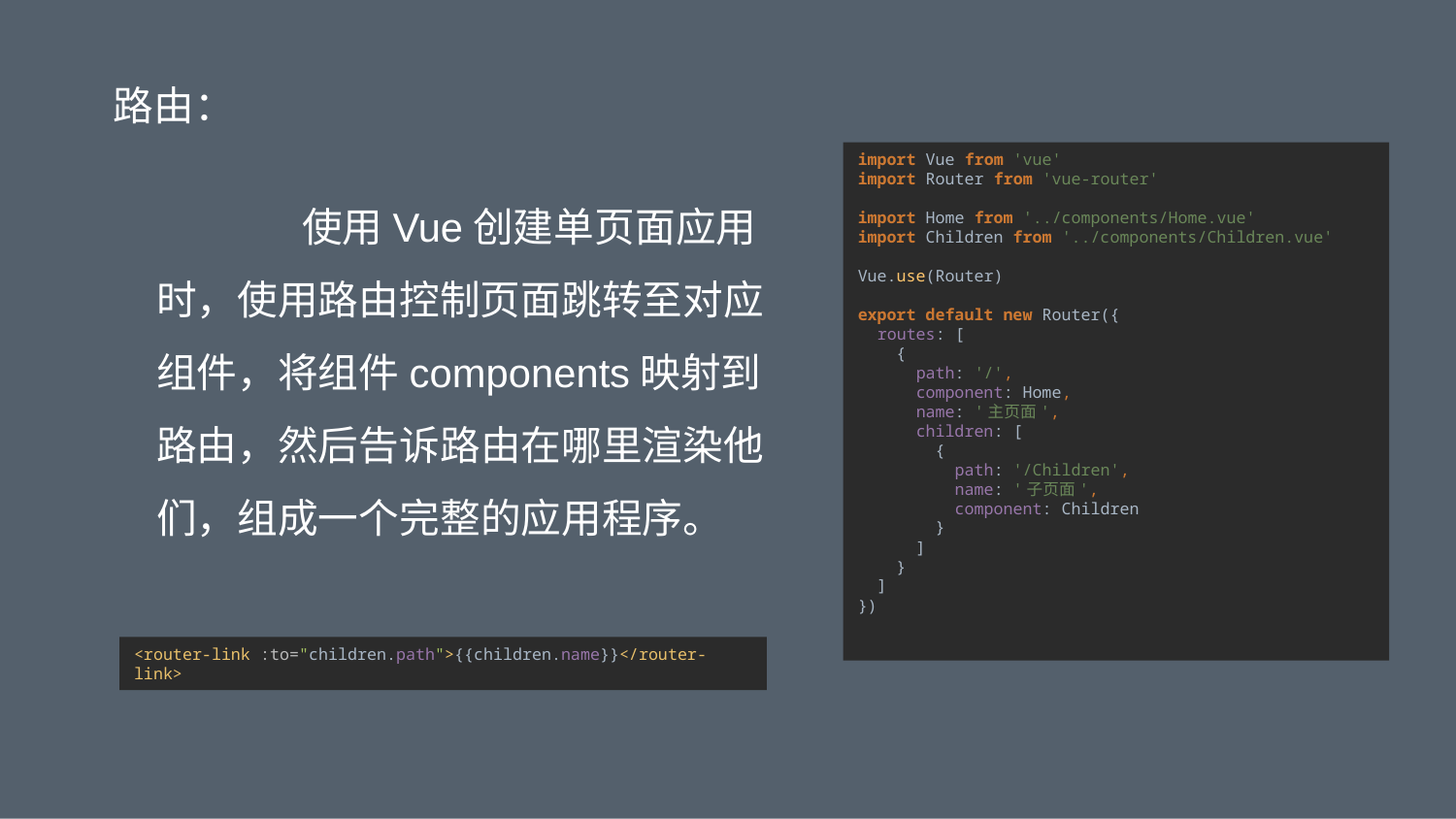

路由：
import Vue from 'vue'
import Router from 'vue-router'
import Home from '../components/Home.vue'
import Children from '../components/Children.vue'
Vue.use(Router)
export default new Router({
  routes: [
    {
      path: '/',
      component: Home,
      name: '主页面',
      children: [
        {
          path: '/Children',
          name: '子页面',
          component: Children
        }
      ]
    }
  ]
})
	使用Vue创建单页面应用时，使用路由控制页面跳转至对应组件，将组件components映射到路由，然后告诉路由在哪里渲染他们，组成一个完整的应用程序。

<router-link :to="children.path">{{children.name}}</router-link>